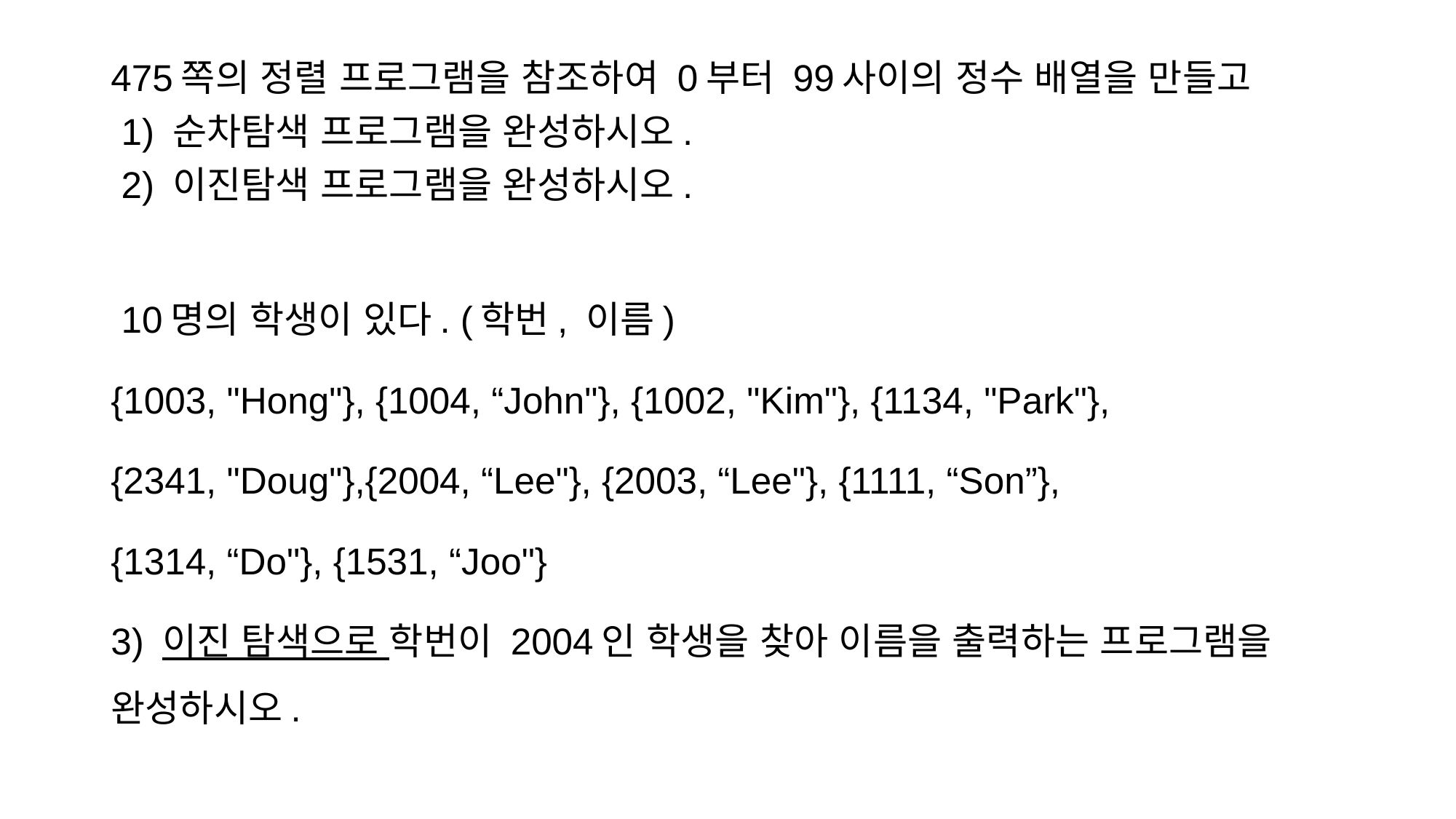

475쪽의 정렬 프로그램을 참조하여 0부터 99사이의 정수 배열을 만들고
 1) 순차탐색 프로그램을 완성하시오.
 2) 이진탐색 프로그램을 완성하시오.

 10명의 학생이 있다. (학번, 이름)
{1003, "Hong"}, {1004, “John"}, {1002, "Kim"}, {1134, "Park"},
{2341, "Doug"},{2004, “Lee"}, {2003, “Lee"}, {1111, “Son”},
{1314, “Do"}, {1531, “Joo"}
3) 이진 탐색으로 학번이 2004인 학생을 찾아 이름을 출력하는 프로그램을 완성하시오.